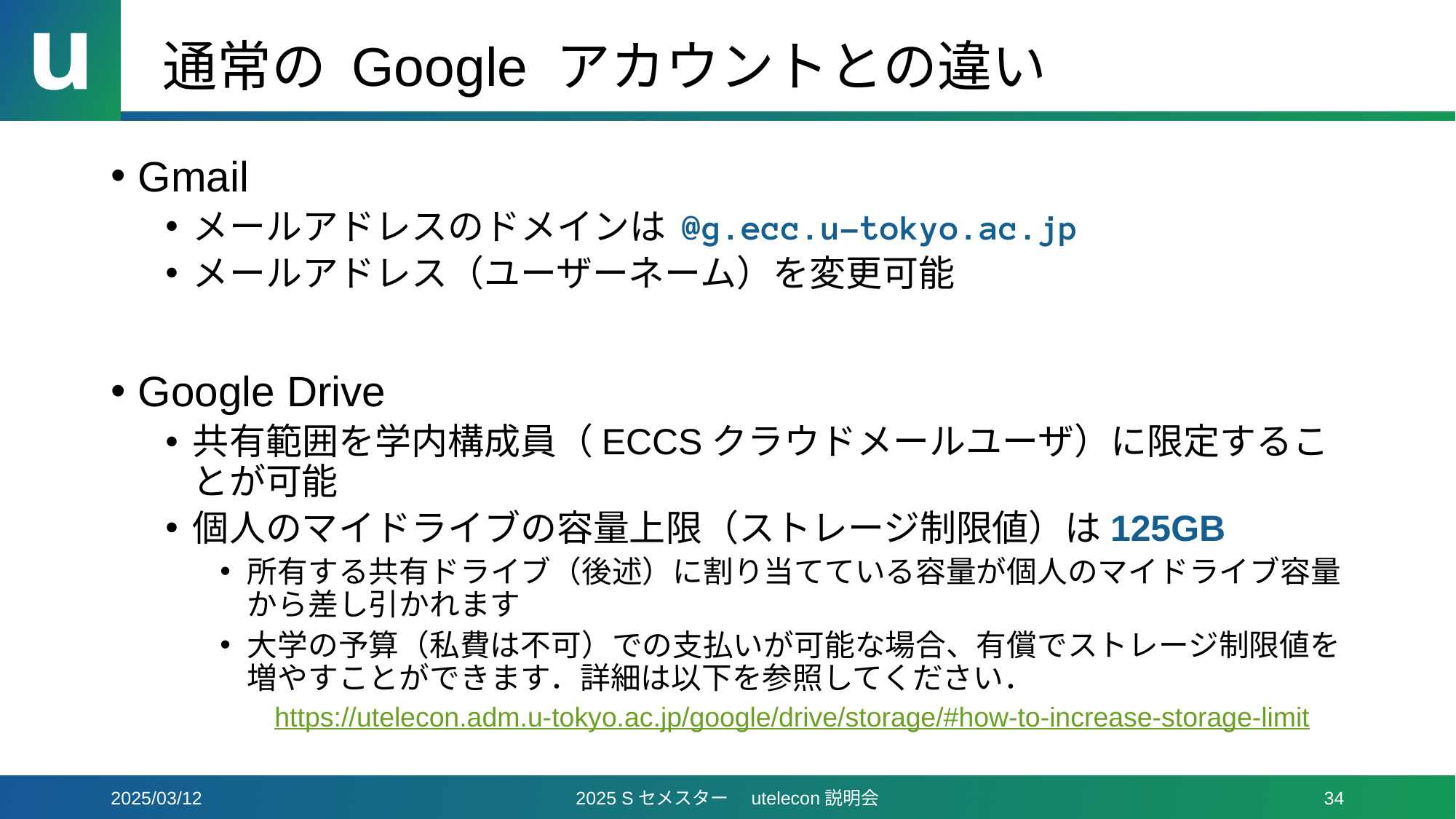

# 通常の Google アカウントとの違い
Gmail
メールアドレスのドメインは @g.ecc.u-tokyo.ac.jp
メールアドレス（ユーザーネーム）を変更可能

Google Drive
共有範囲を学内構成員（ECCSクラウドメールユーザ）に限定することが可能
個人のマイドライブの容量上限（ストレージ制限値）は125GB
所有する共有ドライブ（後述）に割り当てている容量が個人のマイドライブ容量から差し引かれます
大学の予算（私費は不可）での支払いが可能な場合、有償でストレージ制限値を増やすことができます．詳細は以下を参照してください．
https://utelecon.adm.u-tokyo.ac.jp/google/drive/storage/#how-to-increase-storage-limit
2025/03/12
2025 Sセメスター　utelecon説明会
34